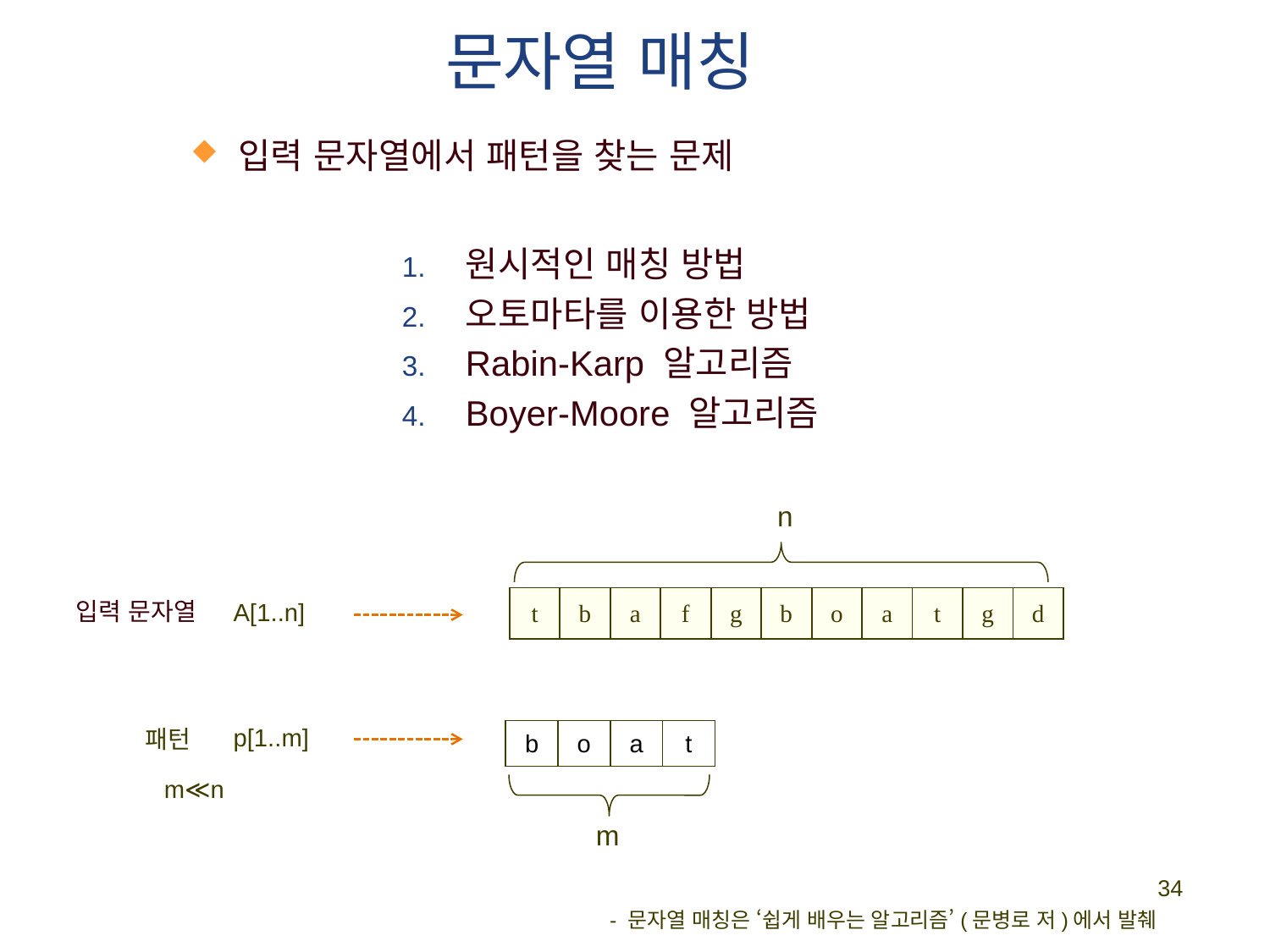

문자열 매칭
입력 문자열에서 패턴을 찾는 문제
원시적인 매칭 방법
오토마타를 이용한 방법
Rabin-Karp 알고리즘
Boyer-Moore 알고리즘

n
| t | b | a | f | g | b | o | a | t | g | d |
| --- | --- | --- | --- | --- | --- | --- | --- | --- | --- | --- |
입력 문자열
A[1..n]

p[1..m]
| b | o | a | t |
| --- | --- | --- | --- |
패턴
m≪n
m
34
- 문자열 매칭은 ‘쉽게 배우는 알고리즘’(문병로 저)에서 발췌